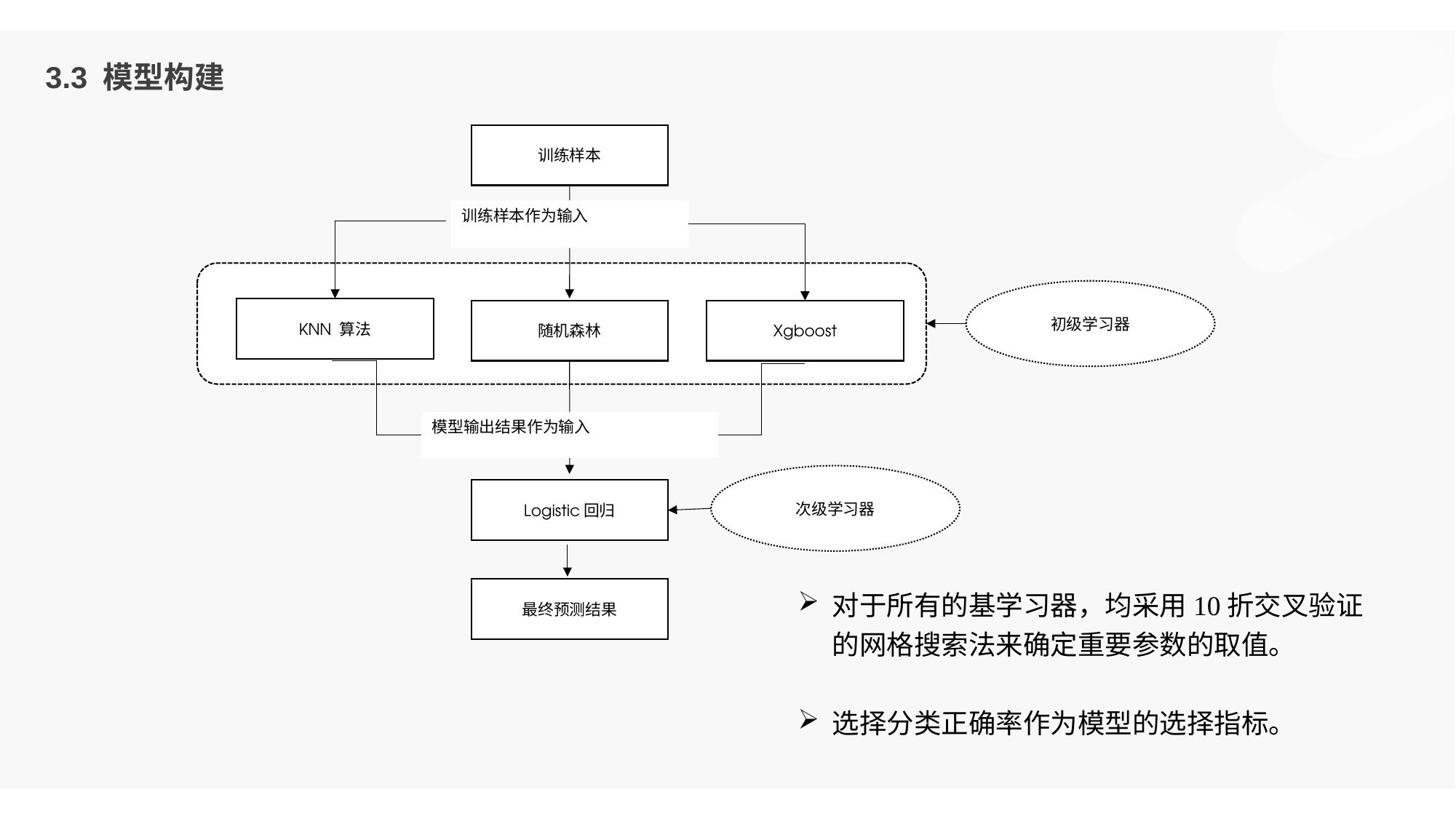

3.3 模型构建
训练样本
训练样本作为输入

初级学习器
KNN 算法
随机森林
Xgboost
模型输出结果作为输入
次级学习器
Logistic回归
最终预测结果
对于所有的基学习器，均采用10折交叉验证的网格搜索法来确定重要参数的取值。

选择分类正确率作为模型的选择指标。